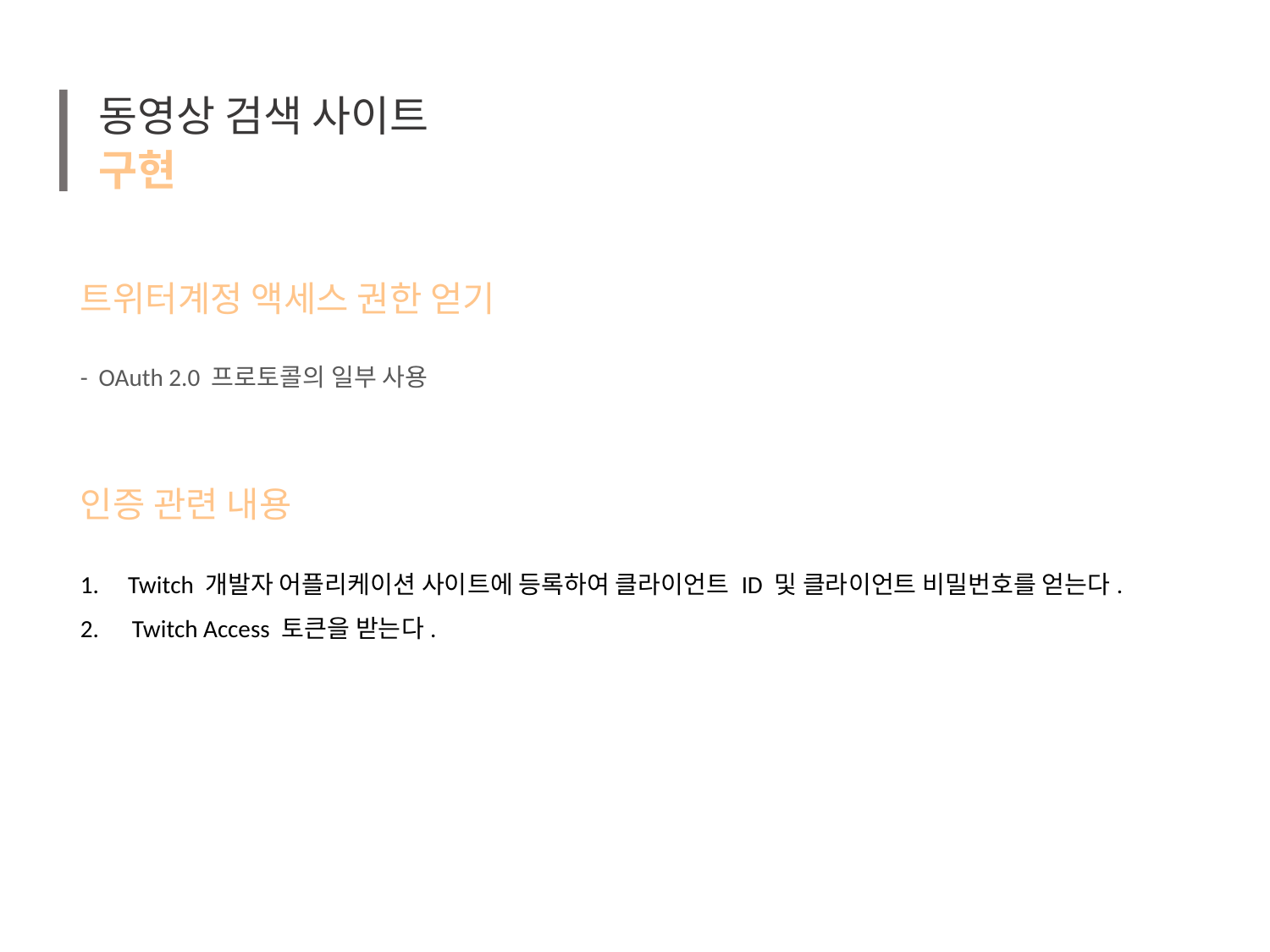

동영상 검색 사이트

구현
트위터계정 액세스 권한 얻기

-  OAuth 2.0 프로토콜의 일부 사용
인증 관련 내용

Twitch 개발자 어플리케이션 사이트에 등록하여 클라이언트 ID 및 클라이언트 비밀번호를 얻는다.
2.      Twitch Access 토큰을 받는다.